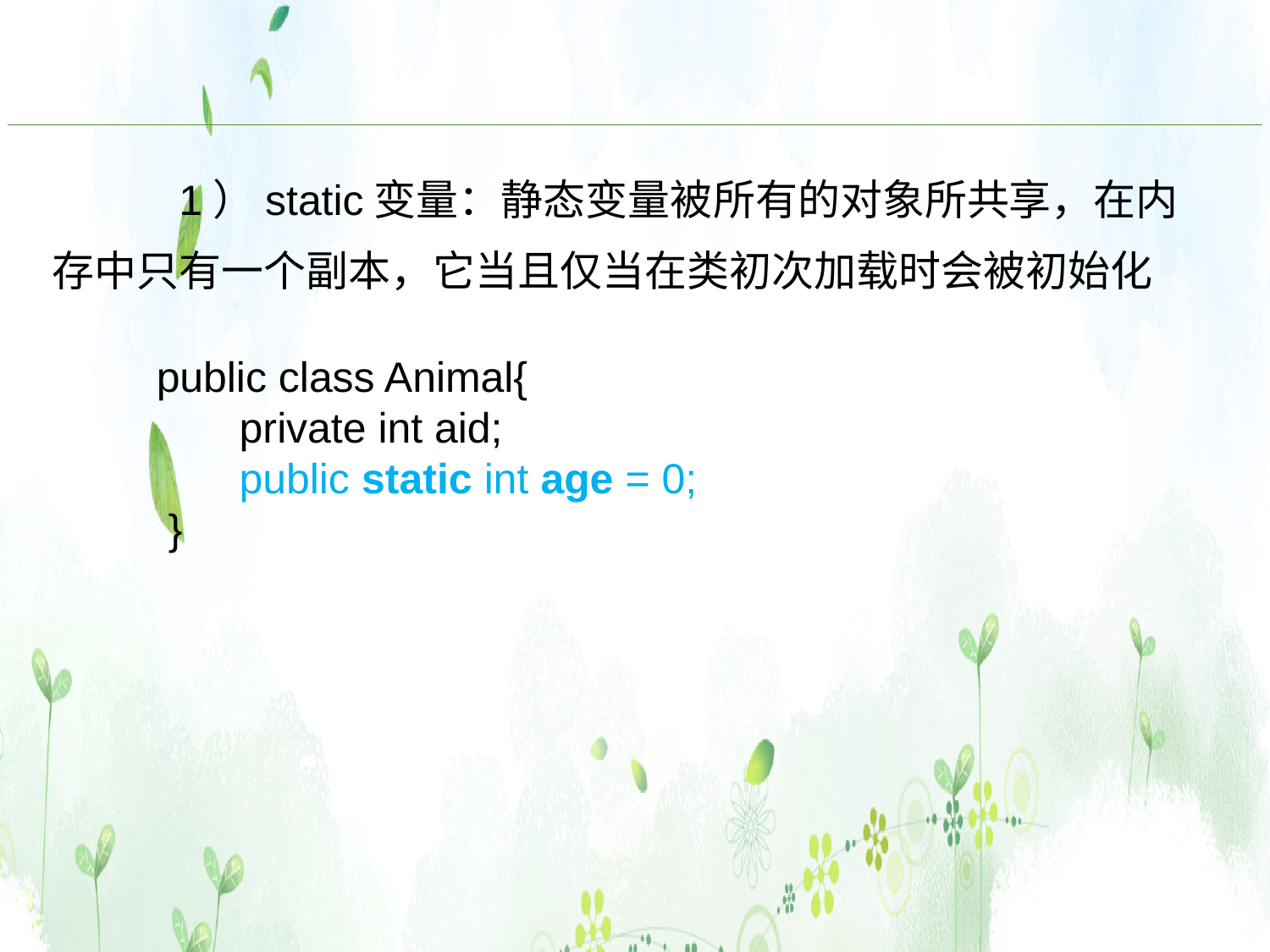

1）static变量：静态变量被所有的对象所共享，在内存中只有一个副本，它当且仅当在类初次加载时会被初始化
public class Animal{
       private int aid;
       public static int age = 0;
 }